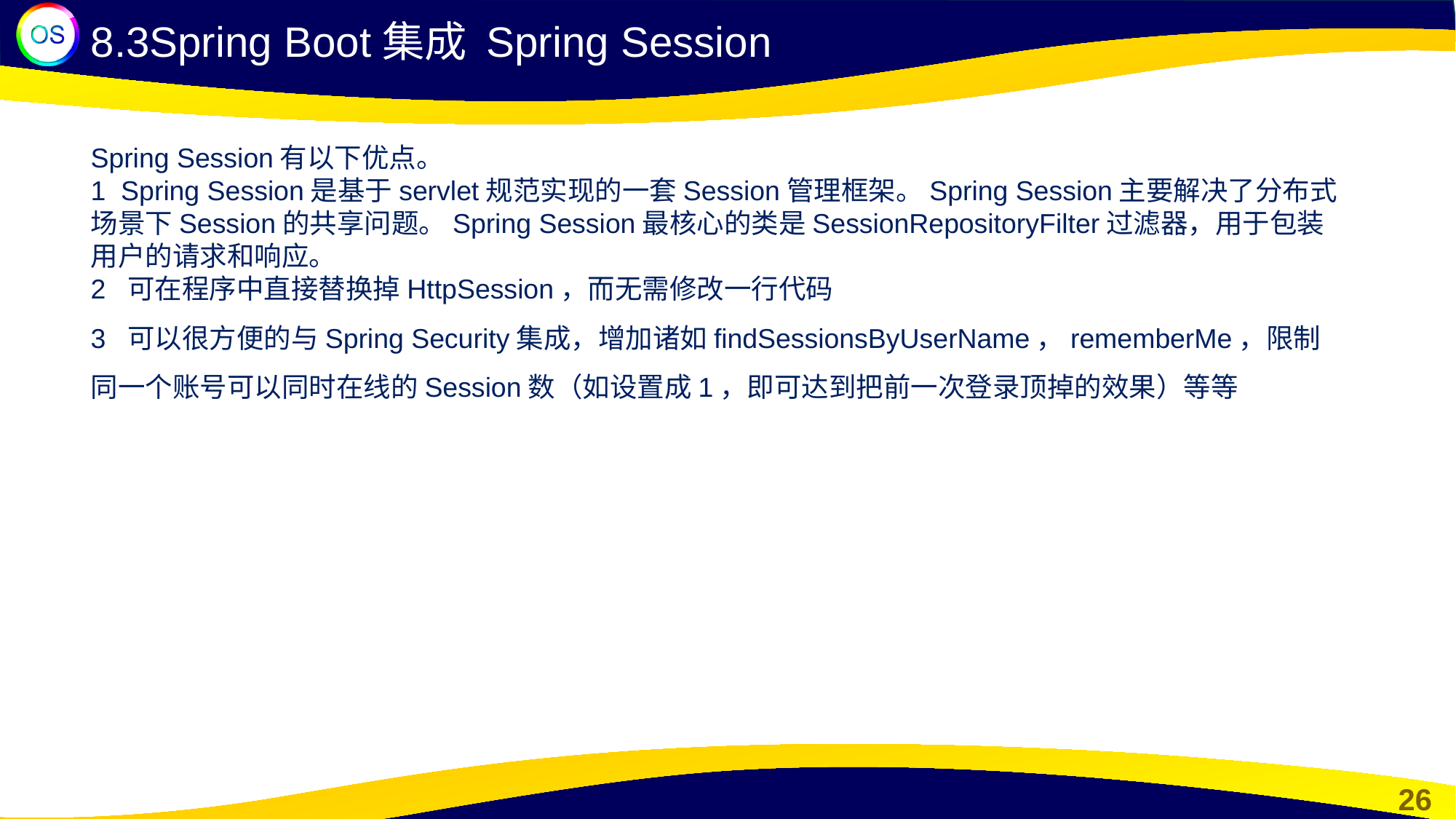

8.3Spring Boot集成 Spring Session
Spring Session有以下优点。1  Spring Session是基于servlet规范实现的一套Session管理框架。Spring Session主要解决了分布式场景下Session的共享问题。Spring Session最核心的类是SessionRepositoryFilter过滤器，用于包装用户的请求和响应。2  可在程序中直接替换掉HttpSession，而无需修改一行代码3  可以很方便的与Spring Security集成，增加诸如findSessionsByUserName，rememberMe，限制同一个账号可以同时在线的Session数（如设置成1，即可达到把前一次登录顶掉的效果）等等